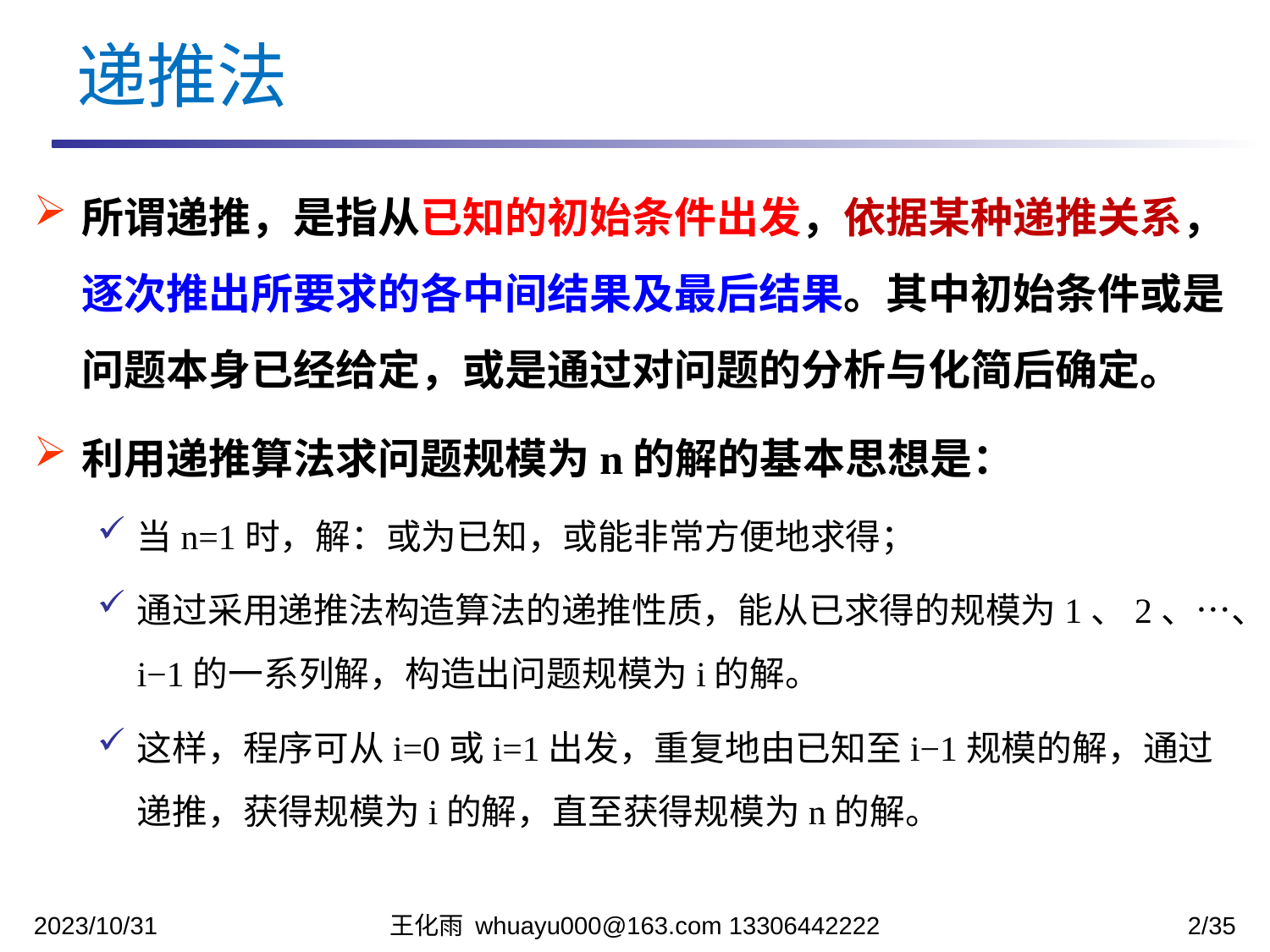

递推法
所谓递推，是指从已知的初始条件出发，依据某种递推关系，逐次推出所要求的各中间结果及最后结果。其中初始条件或是问题本身已经给定，或是通过对问题的分析与化简后确定。
利用递推算法求问题规模为n的解的基本思想是：
当n=1时，解：或为已知，或能非常方便地求得；
通过采用递推法构造算法的递推性质，能从已求得的规模为1、2、…、i−1的一系列解，构造出问题规模为i的解。
这样，程序可从i=0或i=1出发，重复地由已知至i−1规模的解，通过递推，获得规模为i的解，直至获得规模为n的解。
2023/10/31
王化雨 whuayu000@163.com 13306442222
2/35